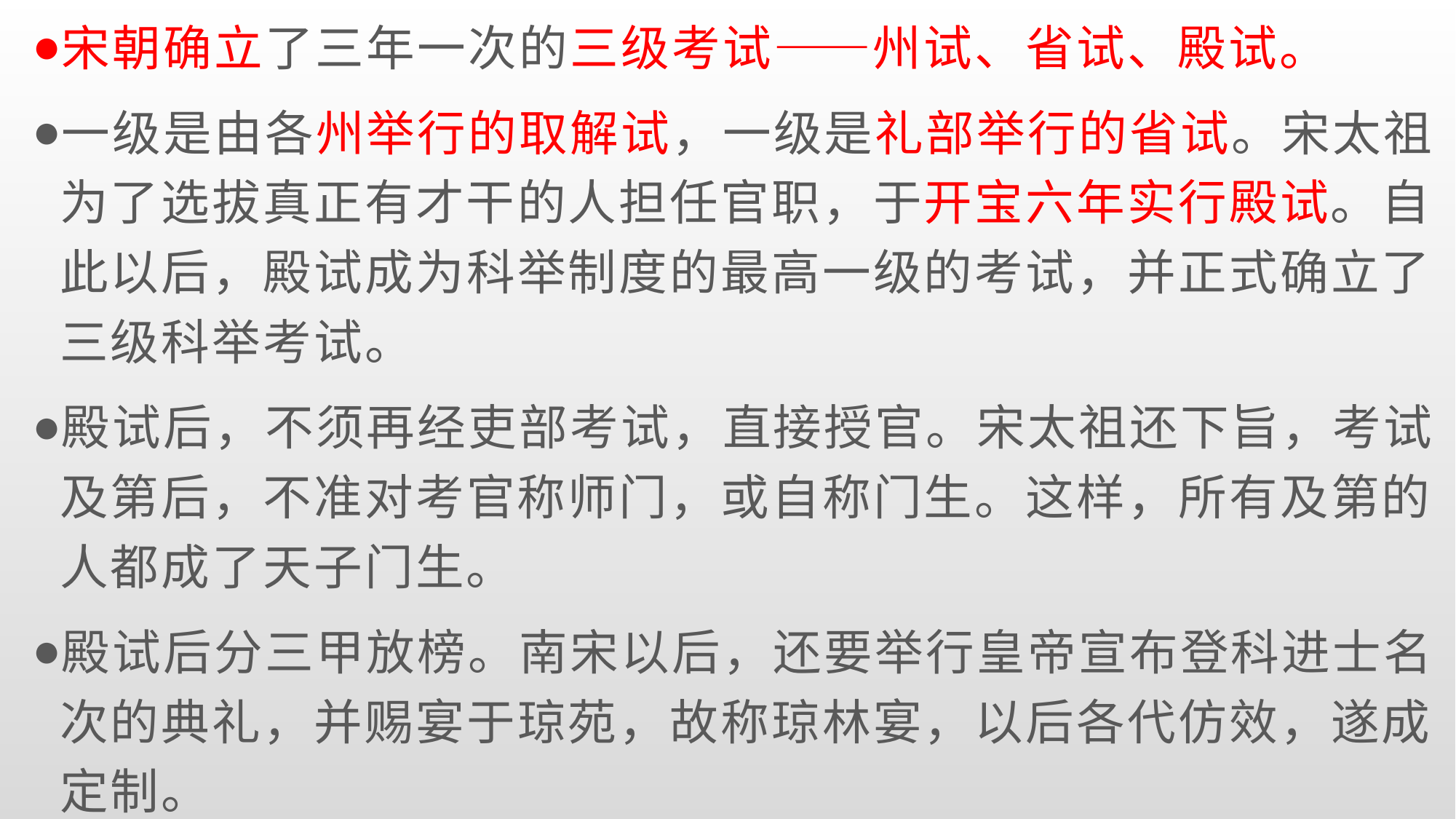

宋朝确立了三年一次的三级考试——州试、省试、殿试。
一级是由各州举行的取解试，一级是礼部举行的省试。宋太祖为了选拔真正有才干的人担任官职，于开宝六年实行殿试。自此以后，殿试成为科举制度的最高一级的考试，并正式确立了三级科举考试。
殿试后，不须再经吏部考试，直接授官。宋太祖还下旨，考试及第后，不准对考官称师门，或自称门生。这样，所有及第的人都成了天子门生。
殿试后分三甲放榜。南宋以后，还要举行皇帝宣布登科进士名次的典礼，并赐宴于琼苑，故称琼林宴，以后各代仿效，遂成定制。